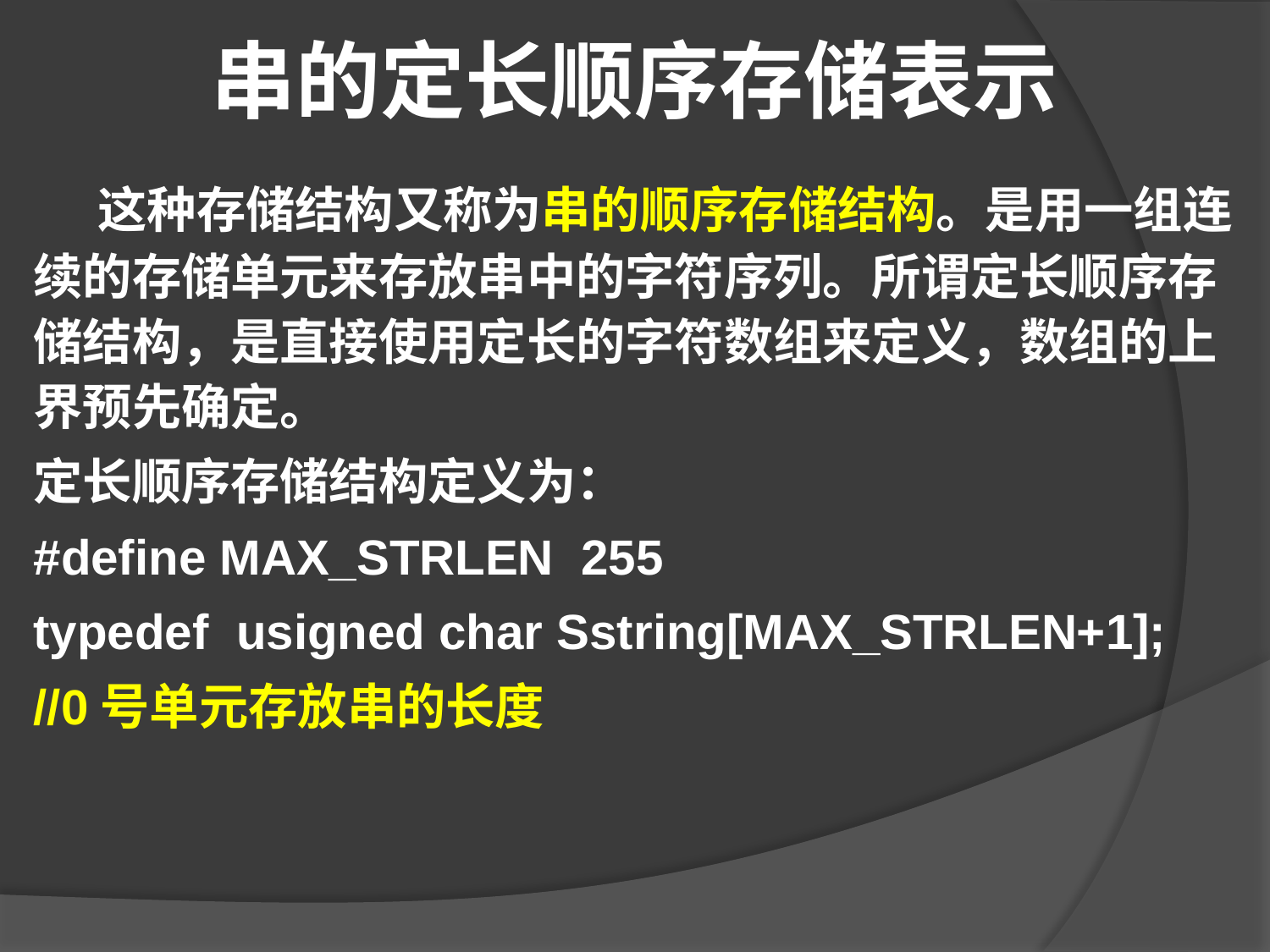

串的定长顺序存储表示
    这种存储结构又称为串的顺序存储结构。是用一组连续的存储单元来存放串中的字符序列。所谓定长顺序存储结构，是直接使用定长的字符数组来定义，数组的上界预先确定。
定长顺序存储结构定义为：
#define MAX_STRLEN  255
typedef  usigned char Sstring[MAX_STRLEN+1];
//0号单元存放串的长度